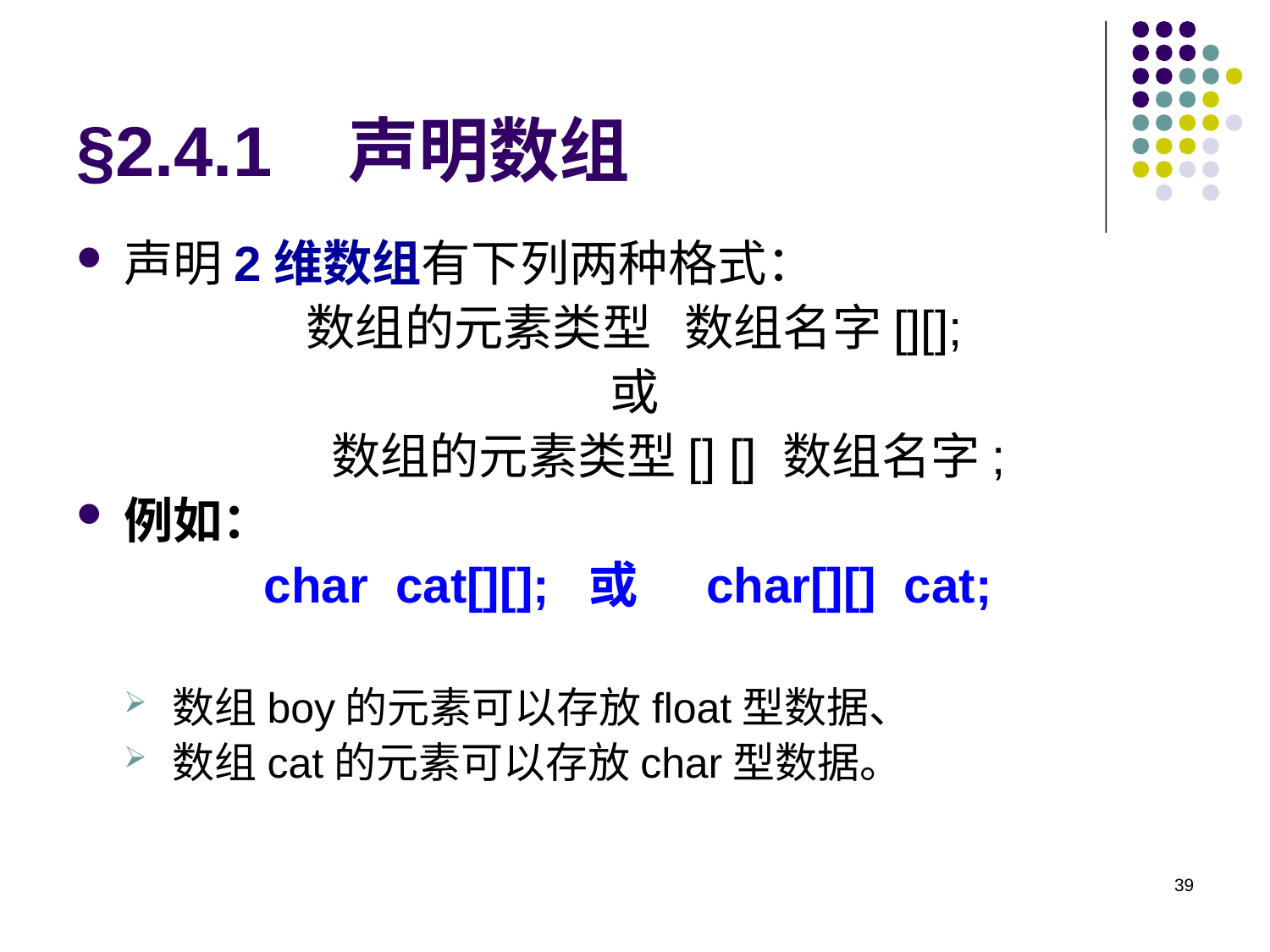

# §2.4.1   声明数组
声明2维数组有下列两种格式：
     数组的元素类型   数组名字[][];
或
     数组的元素类型[] [] 数组名字;
例如：
char  cat[][];  或     char[][]  cat;

数组boy的元素可以存放float型数据、
数组cat的元素可以存放char型数据。

39